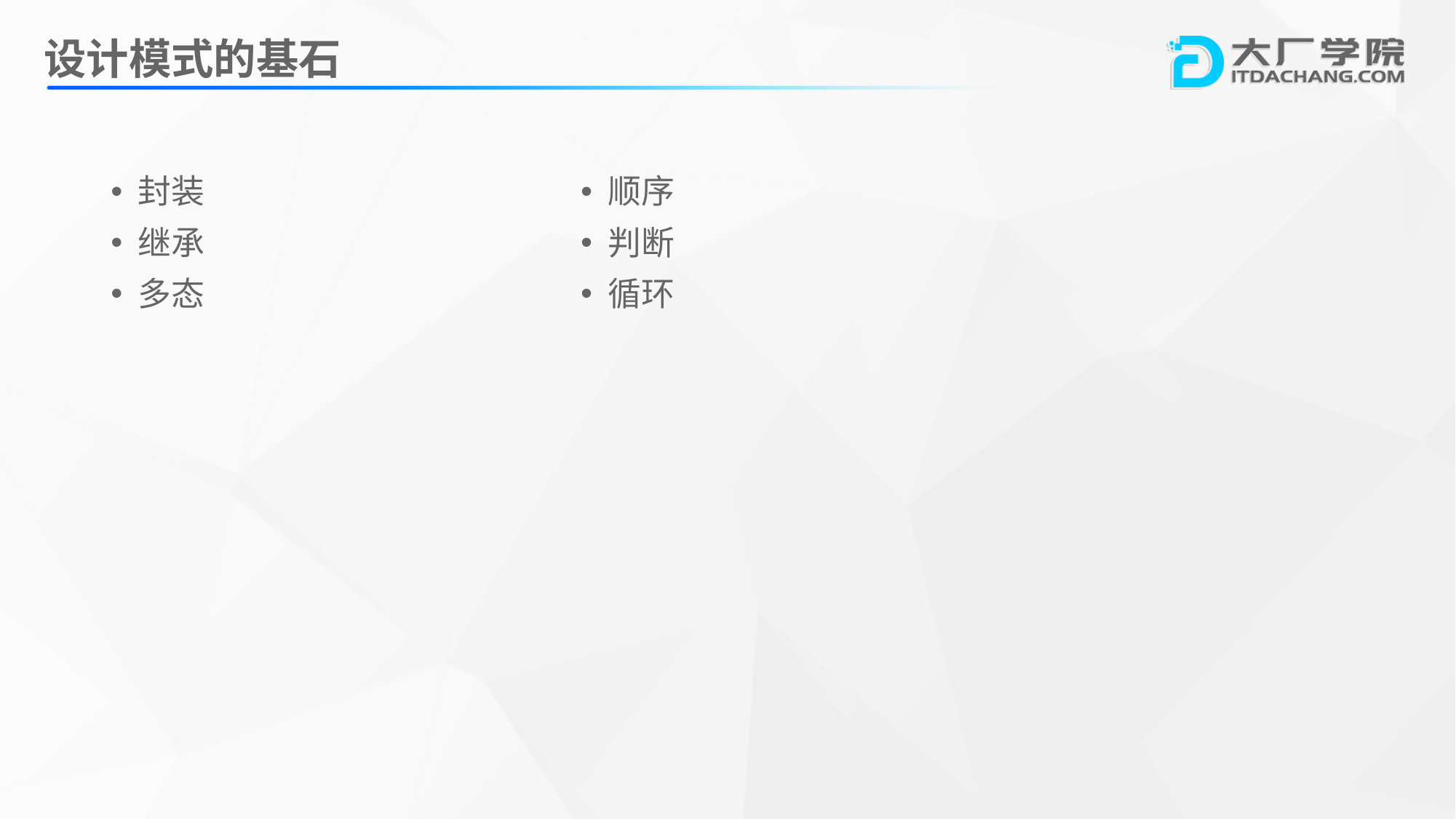

# 设计模式的基石
封装
继承
多态

顺序
判断
循环